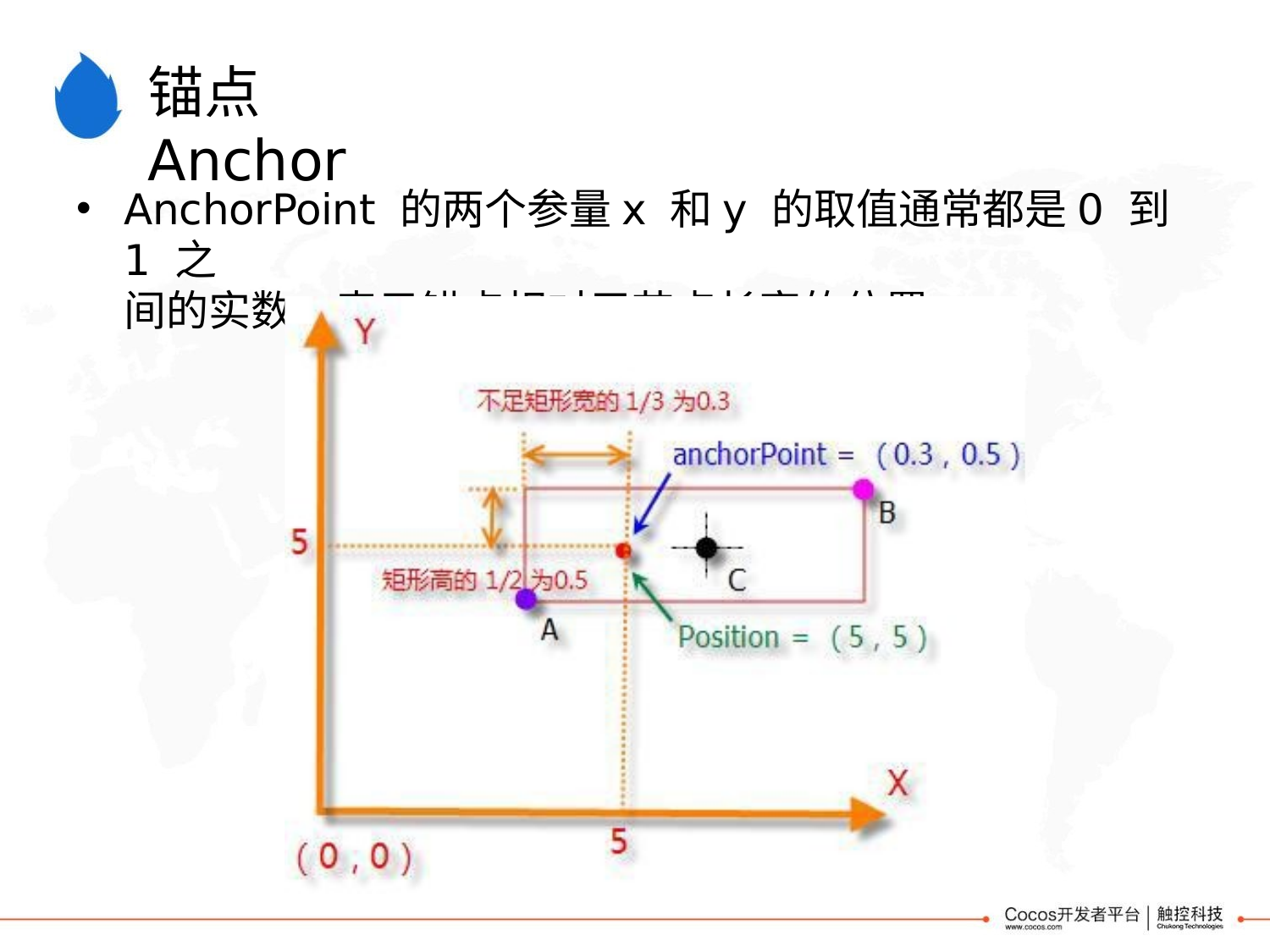

# 锚点Anchor
AnchorPoint 的两个参量x 和y 的取值通常都是0 到1 之
间的实数，表示锚点相对于节点长宽的位置。